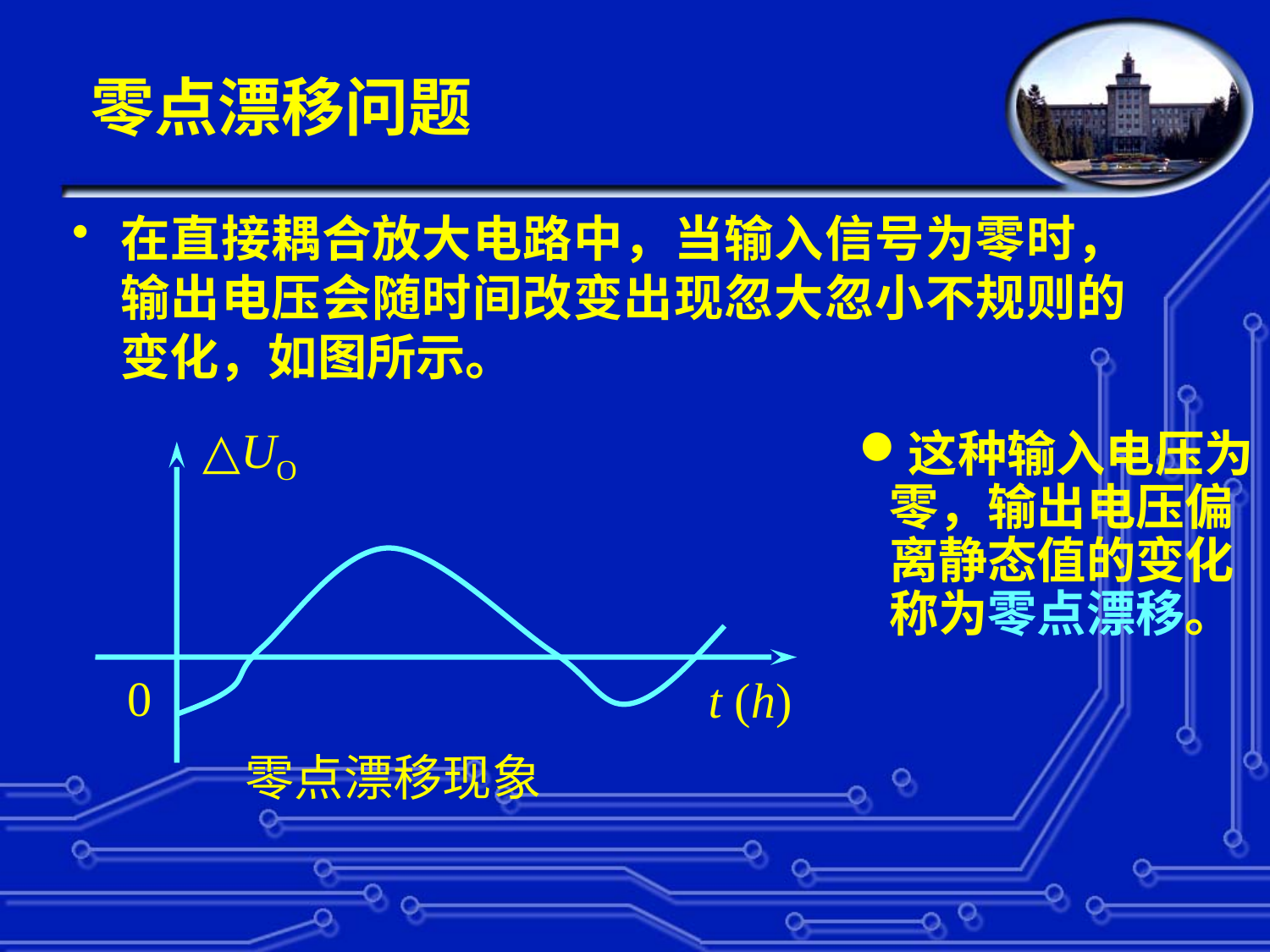

# 零点漂移问题
在直接耦合放大电路中，当输入信号为零时，输出电压会随时间改变出现忽大忽小不规则的变化，如图所示。
△UO

0
t (h)
零点漂移现象
这种输入电压为零，输出电压偏离静态值的变化称为零点漂移。